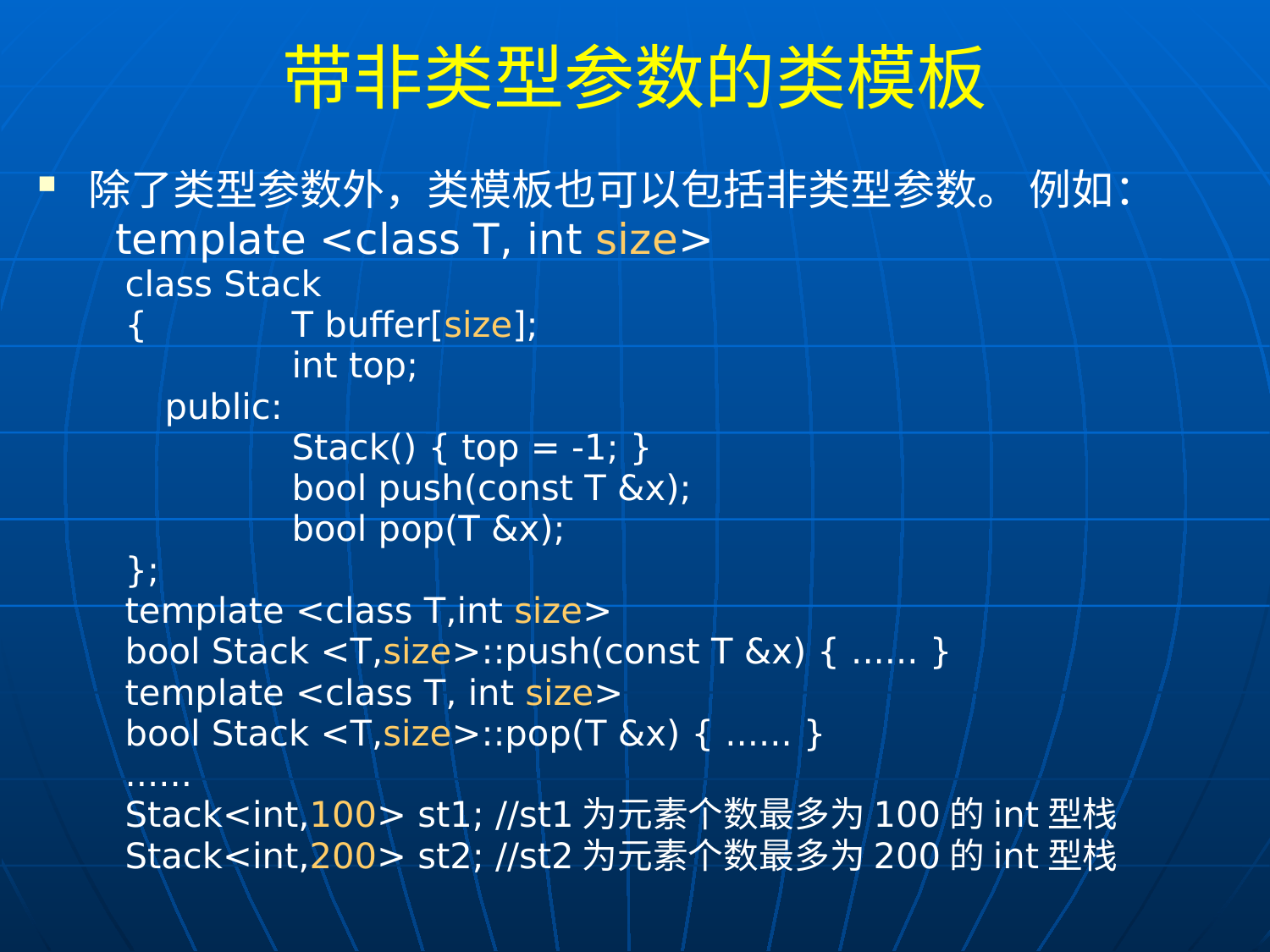

# 带非类型参数的类模板
除了类型参数外，类模板也可以包括非类型参数。 例如：
	  template <class T, int size>
class Stack
{		T buffer[size];
		int top;
	public:
		Stack() { top = -1; }
		bool push(const T &x);
		bool pop(T &x);
};
template <class T,int size>
bool Stack <T,size>::push(const T &x) { ...... }
template <class T, int size>
bool Stack <T,size>::pop(T &x) { ...... }
......
Stack<int,100> st1; //st1为元素个数最多为100的int型栈
Stack<int,200> st2; //st2为元素个数最多为200的int型栈